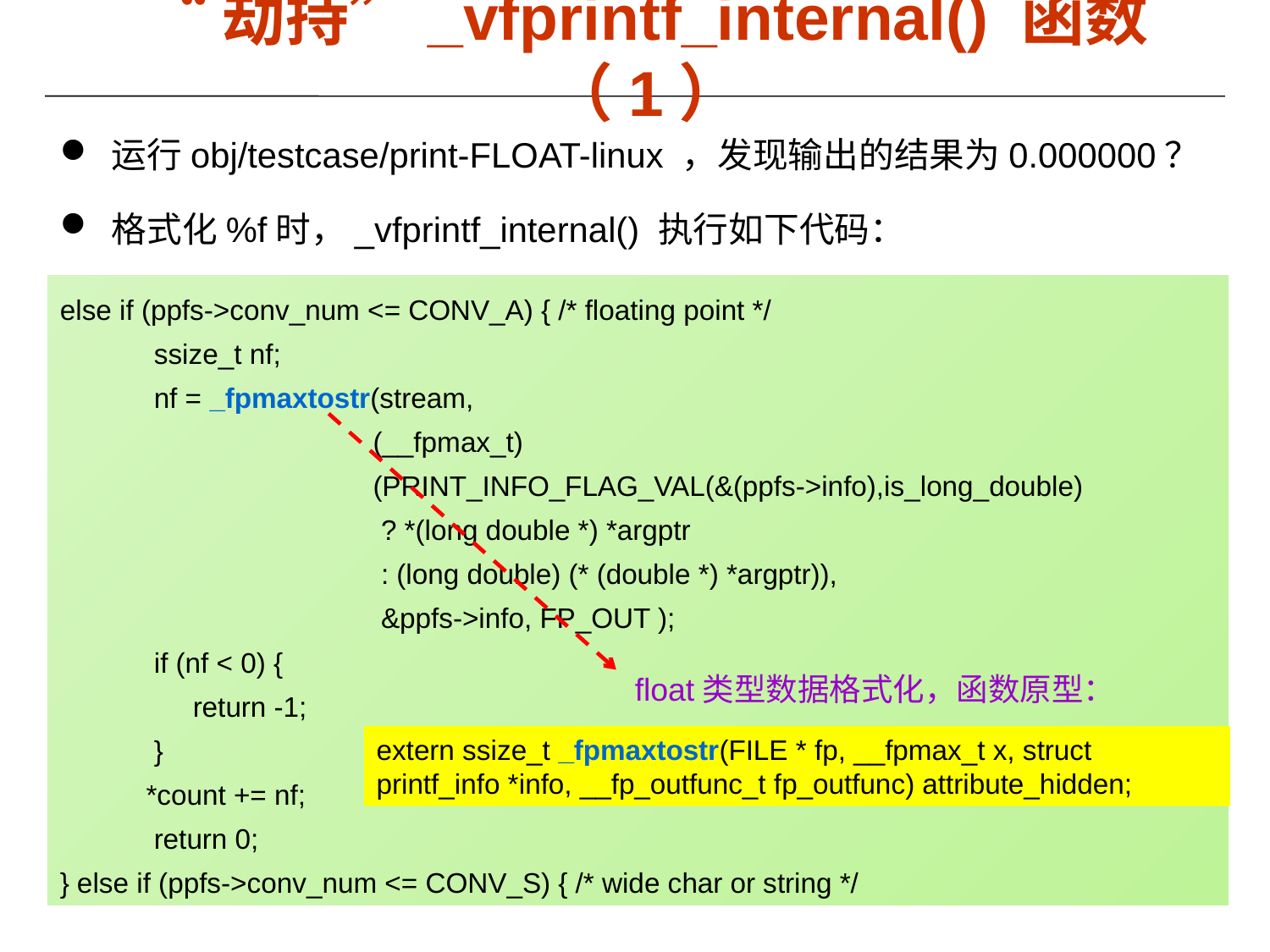

# “劫持”_vfprintf_internal() 函数（1）
 运行obj/testcase/print-FLOAT-linux ，发现输出的结果为0.000000？
 格式化%f时，_vfprintf_internal() 执行如下代码：
else if (ppfs->conv_num <= CONV_A) { /* floating point */
            ssize_t nf;
            nf = _fpmaxtostr(stream,
                                        (__fpmax_t)
                                        (PRINT_INFO_FLAG_VAL(&(ppfs->info),is_long_double)
                                         ? *(long double *) *argptr
                                         : (long double) (* (double *) *argptr)),
                                         &ppfs->info, FP_OUT );
            if (nf < 0) {
                 return -1;
            }
           *count += nf;
            return 0;
} else if (ppfs->conv_num <= CONV_S) { /* wide char or string */
float类型数据格式化，函数原型：
extern ssize_t _fpmaxtostr(FILE * fp, __fpmax_t x, struct printf_info *info, __fp_outfunc_t fp_outfunc) attribute_hidden;